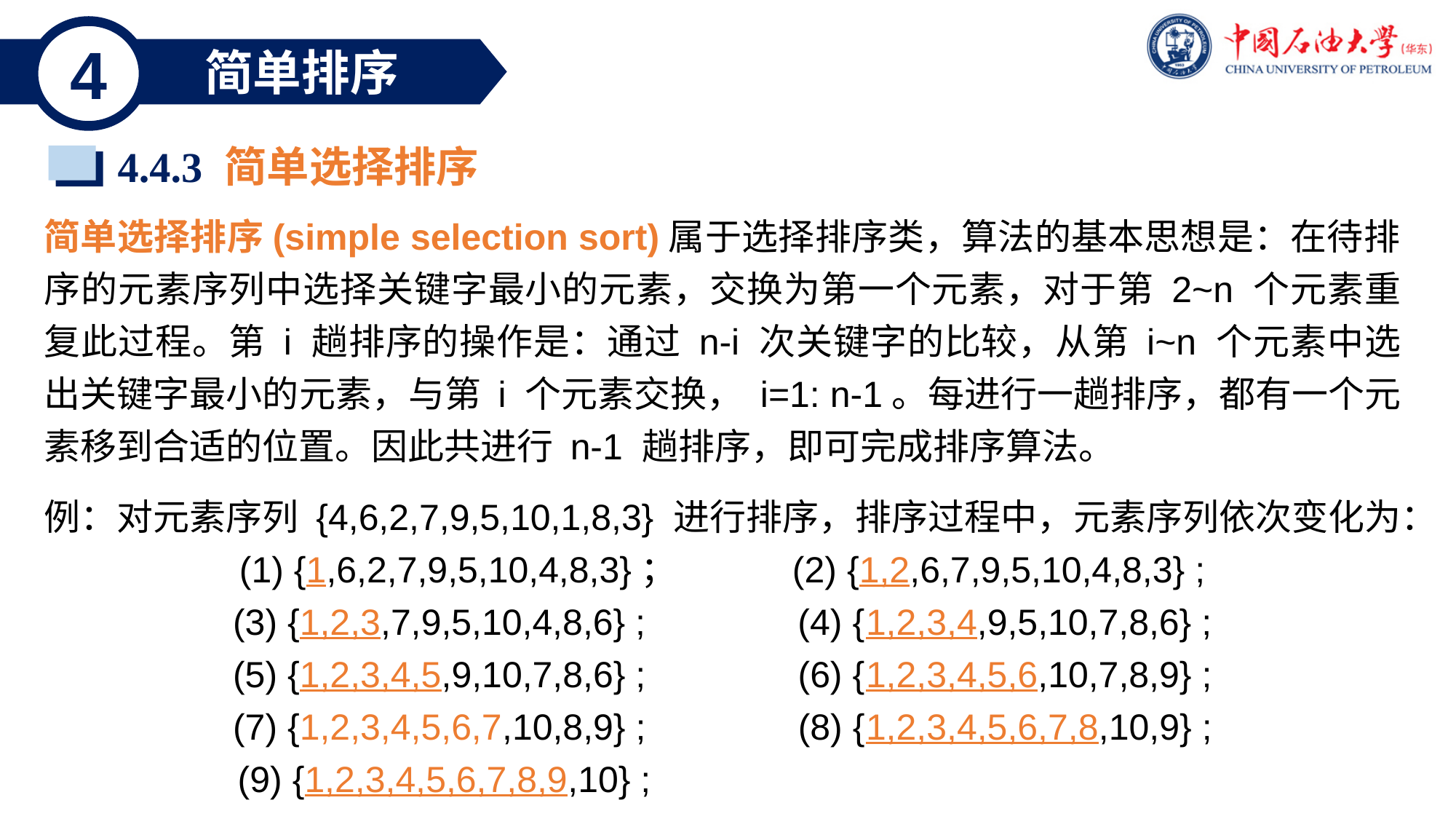

4
简单排序
4.4.3 简单选择排序

简单选择排序(simple selection sort)属于选择排序类，算法的基本思想是：在待排序的元素序列中选择关键字最小的元素，交换为第一个元素，对于第 2~n 个元素重复此过程。第 i 趟排序的操作是：通过 n-i 次关键字的比较，从第 i~n 个元素中选出关键字最小的元素，与第 i 个元素交换， i=1: n-1。每进行一趟排序，都有一个元素移到合适的位置。因此共进行 n-1 趟排序，即可完成排序算法。
例：对元素序列 {4,6,2,7,9,5,10,1,8,3} 进行排序，排序过程中，元素序列依次变化为：
{1,6,2,7,9,5,10,4,8,3}；             (2) {1,2,6,7,9,5,10,4,8,3} ;
(3) {1,2,3,7,9,5,10,4,8,6} ;               (4) {1,2,3,4,9,5,10,7,8,6} ;
(5) {1,2,3,4,5,9,10,7,8,6} ;               (6) {1,2,3,4,5,6,10,7,8,9} ;
(7) {1,2,3,4,5,6,7,10,8,9} ;               (8) {1,2,3,4,5,6,7,8,10,9} ;
                   (9) {1,2,3,4,5,6,7,8,9,10} ;